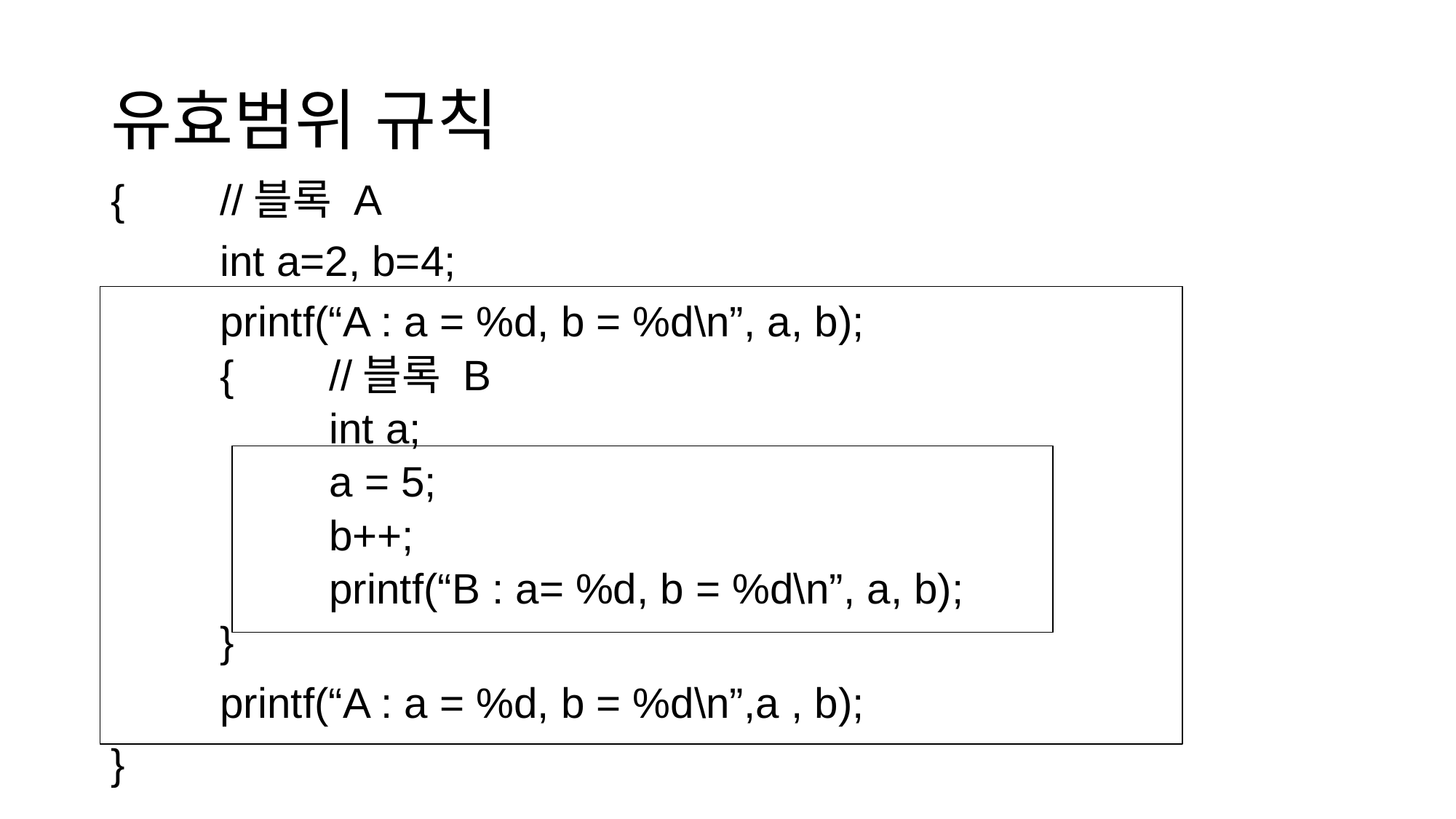

# 유효범위 규칙
{	//블록 A
	int a=2, b=4;
	printf(“A : a = %d, b = %d\n”, a, b);
{	//블록 B
	int a;
	a = 5;
	b++;
	printf(“B : a= %d, b = %d\n”, a, b);
}
	printf(“A : a = %d, b = %d\n”,a , b);
}